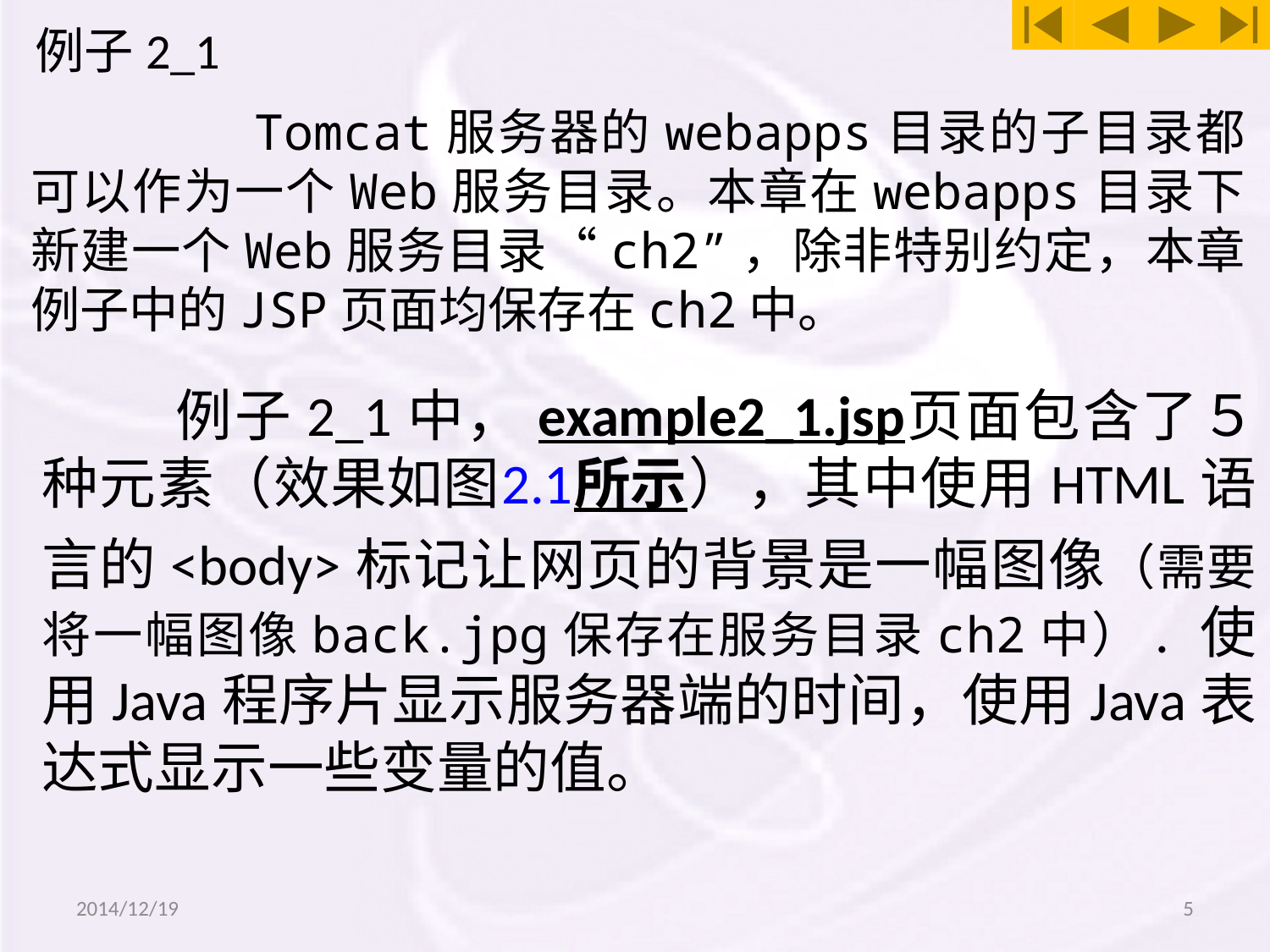

# 例子2_1
       Tomcat服务器的webapps目录的子目录都可以作为一个Web服务目录。本章在webapps目录下新建一个Web服务目录“ch2”，除非特别约定，本章例子中的JSP页面均保存在ch2中。
        例子2_1中，example2_1.jsp页面包含了５种元素（效果如图2.1所示），其中使用HTML语言的<body>标记让网页的背景是一幅图像（需要将一幅图像back.jpg保存在服务目录ch2中）. 使用Java程序片显示服务器端的时间，使用Java表达式显示一些变量的值。
2014/12/19
5